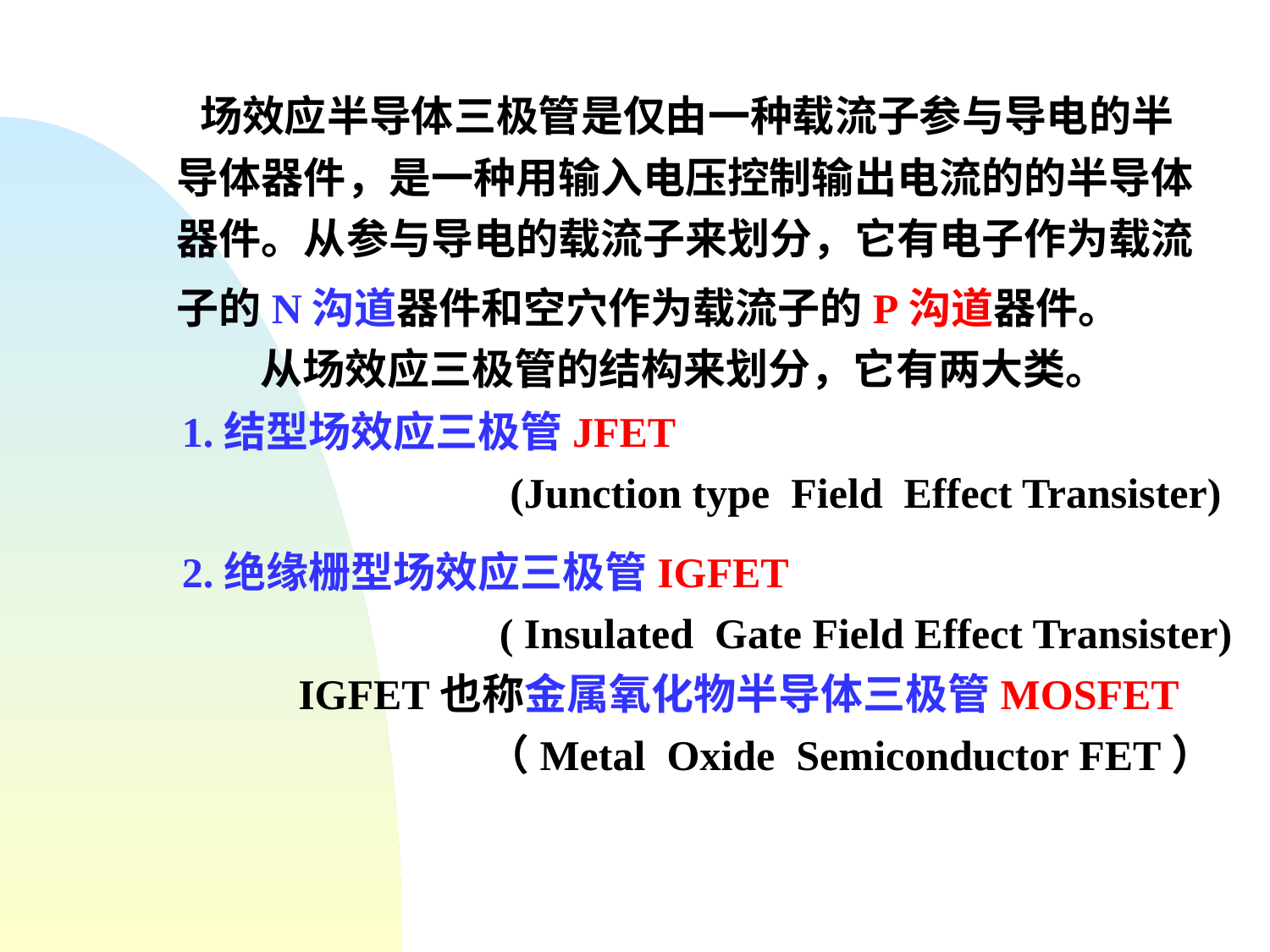

场效应半导体三极管是仅由一种载流子参与导电的半导体器件，是一种用输入电压控制输出电流的的半导体器件。从参与导电的载流子来划分，它有电子作为载流子的N沟道器件和空穴作为载流子的P沟道器件。
          从场效应三极管的结构来划分，它有两大类。
   1.结型场效应三极管JFET
                                  (Junction type  Field  Effect Transister)
2.绝缘栅型场效应三极管IGFET
                              ( Insulated  Gate Field Effect Transister)
           IGFET也称金属氧化物半导体三极管MOSFET
                               （Metal  Oxide  Semiconductor FET）